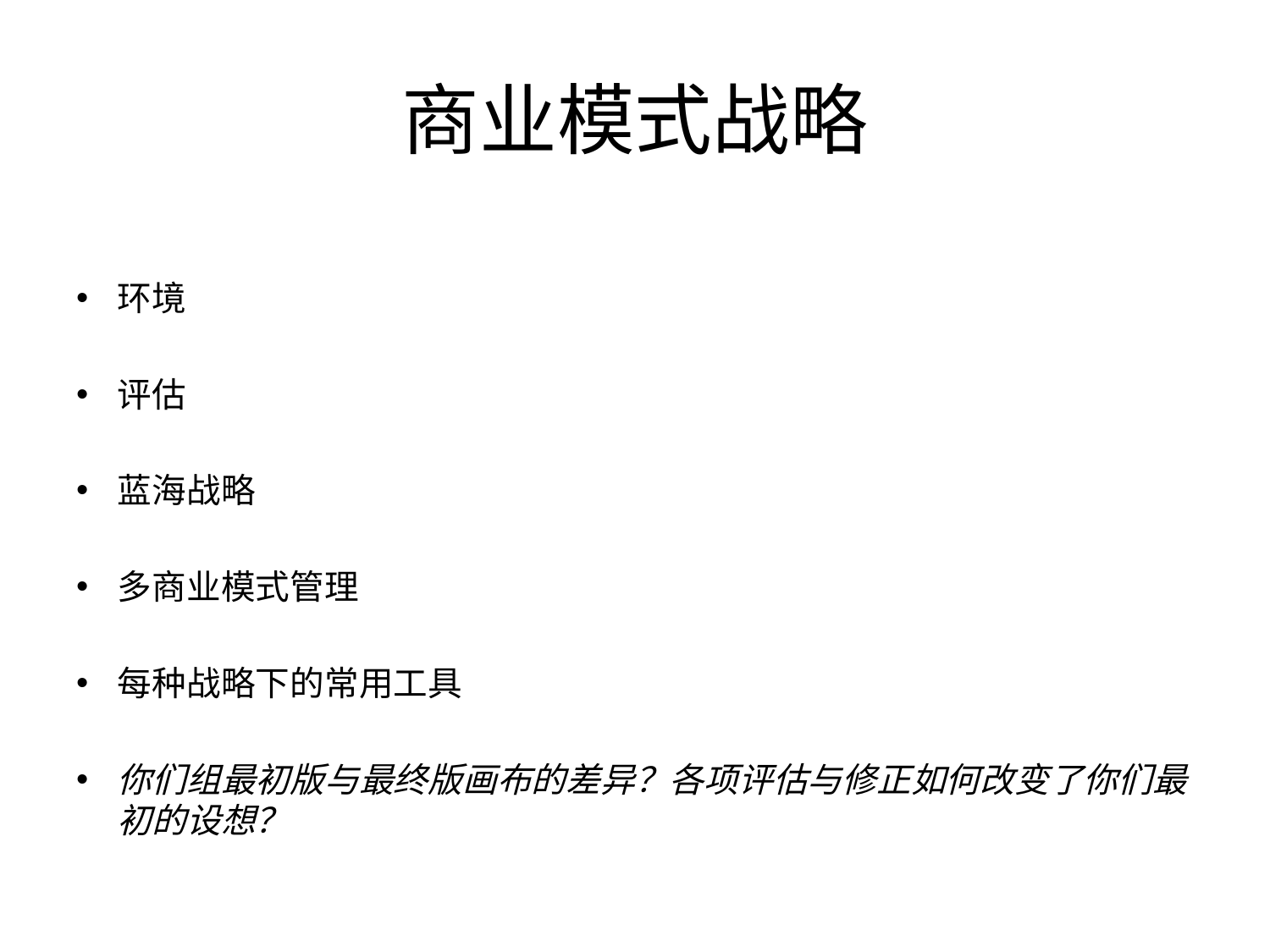

# 商业模式战略

环境

评估

蓝海战略

多商业模式管理

每种战略下的常用工具

你们组最初版与最终版画布的差异？各项评估与修正如何改变了你们最初的设想？